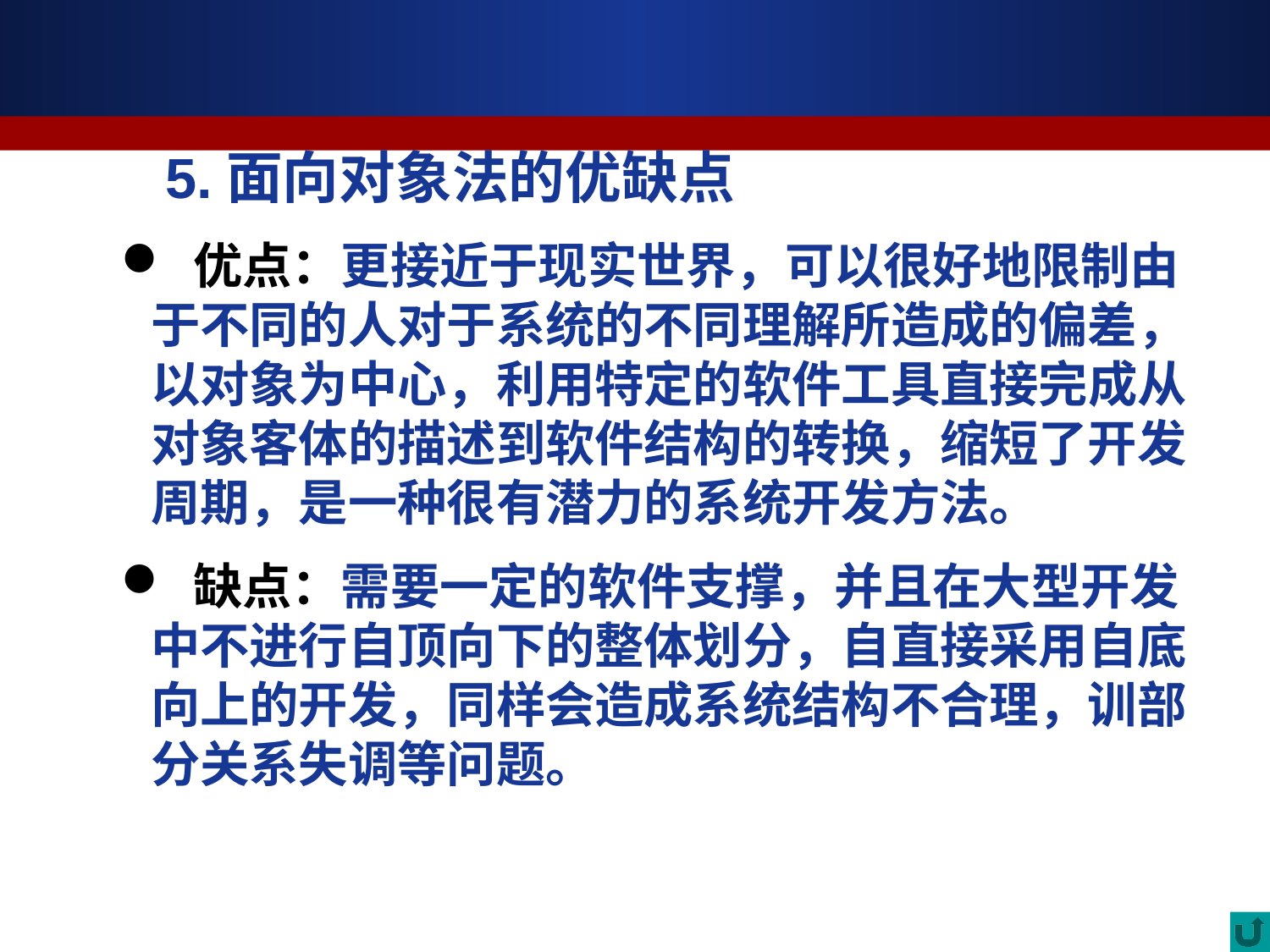

5.面向对象法的优缺点
 优点：更接近于现实世界，可以很好地限制由于不同的人对于系统的不同理解所造成的偏差，以对象为中心，利用特定的软件工具直接完成从对象客体的描述到软件结构的转换，缩短了开发周期，是一种很有潜力的系统开发方法。
 缺点：需要一定的软件支撑，并且在大型开发中不进行自顶向下的整体划分，自直接采用自底向上的开发，同样会造成系统结构不合理，训部分关系失调等问题。